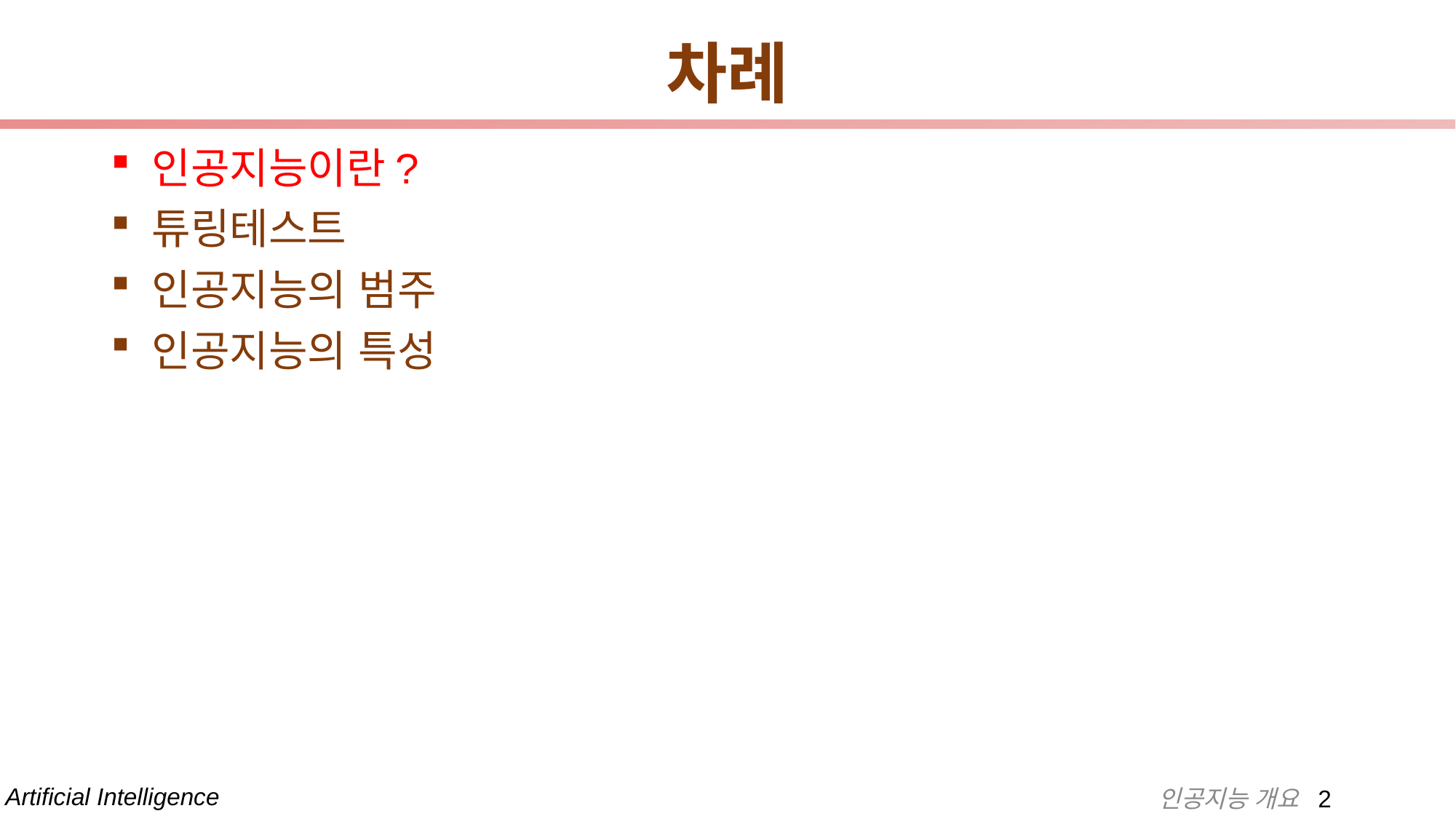

# 차례
인공지능이란?
튜링테스트
인공지능의 범주
인공지능의 특성